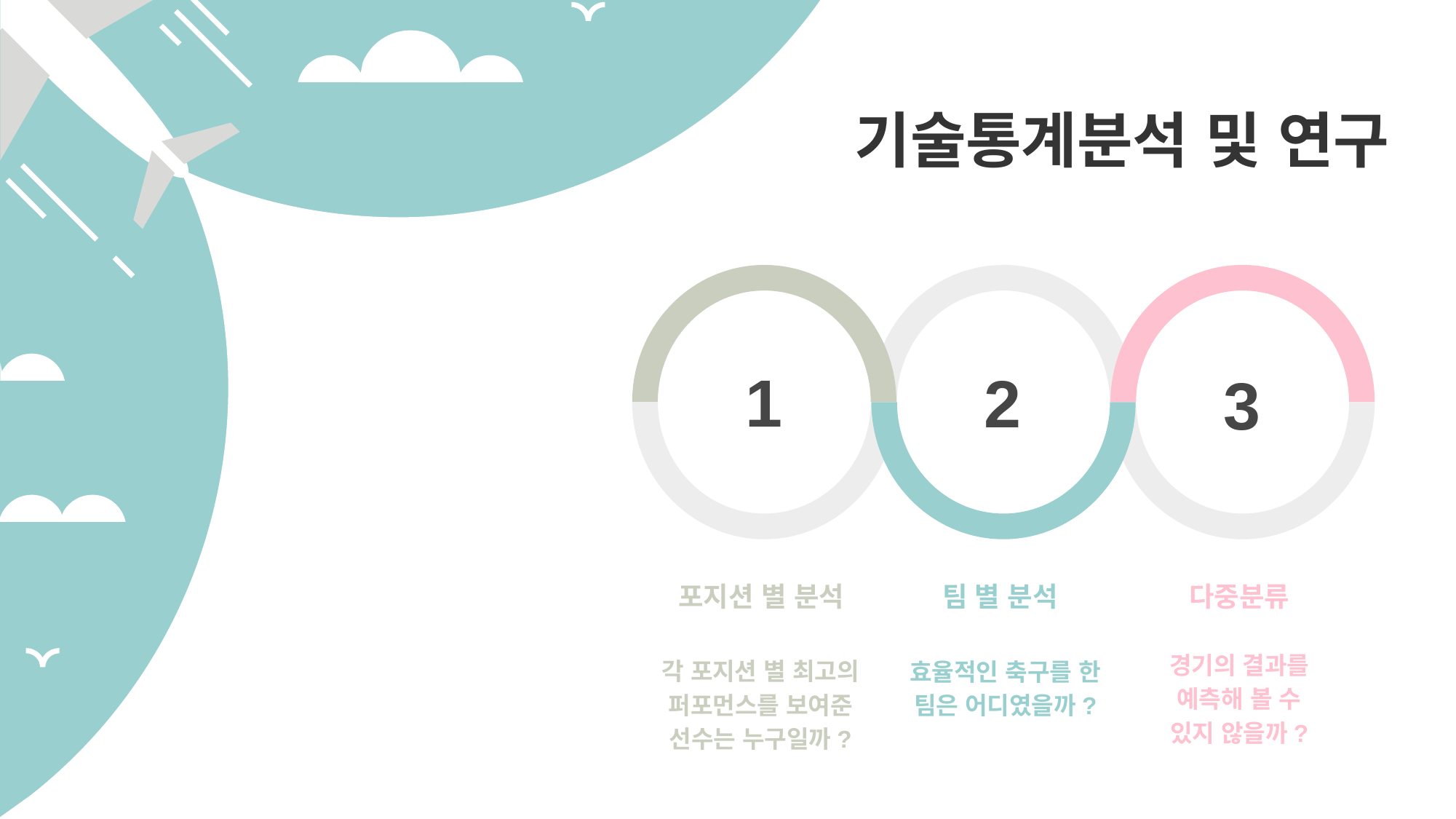

기술통계분석 및 연구

1
2
3
포지션 별 분석
팀 별 분석
다중분류
경기의 결과를 예측해 볼 수 있지 않을까?
각 포지션 별 최고의 퍼포먼스를 보여준 선수는 누구일까?
효율적인 축구를 한 팀은 어디였을까?